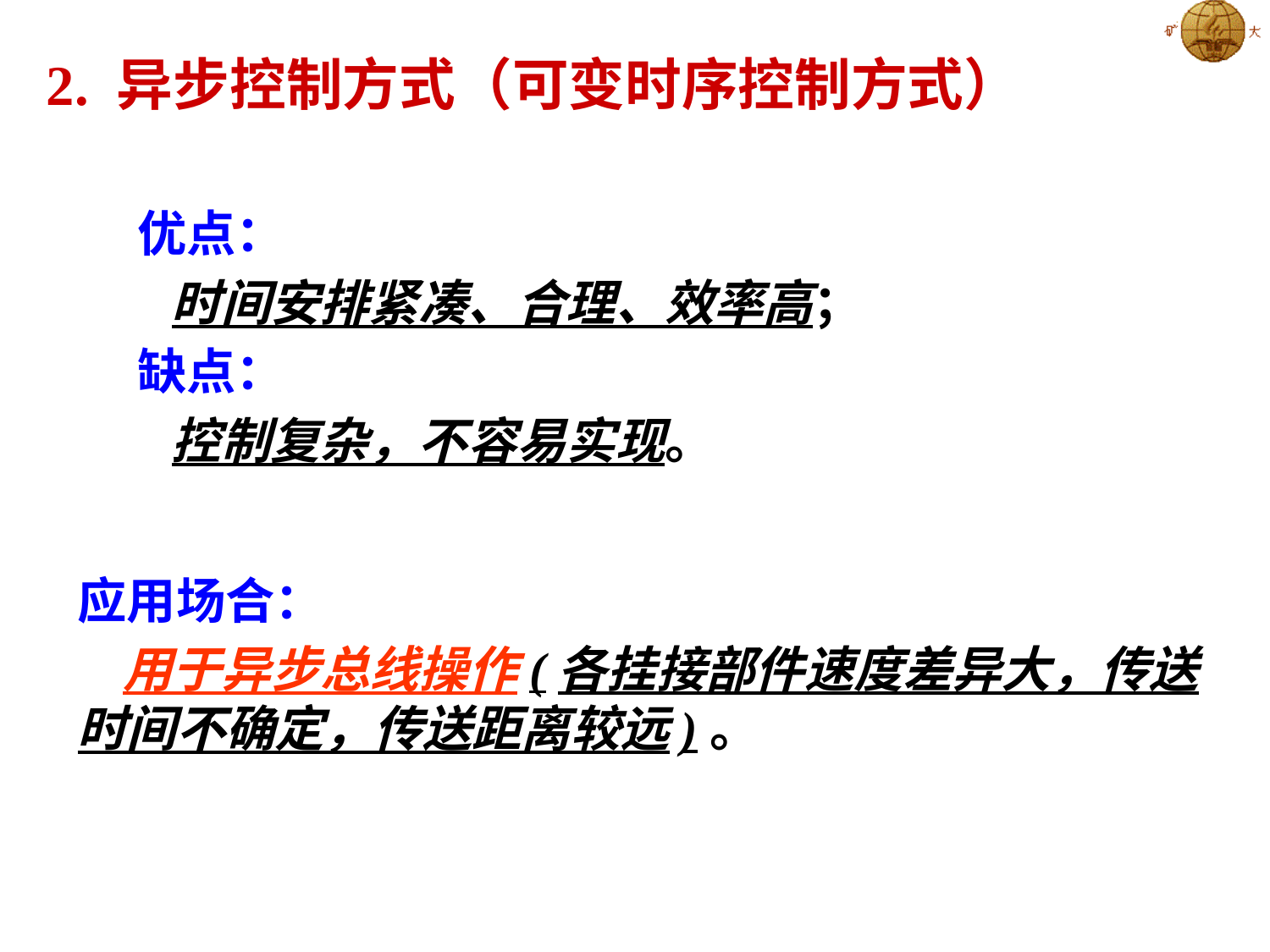

2. 异步控制方式（可变时序控制方式）

优点：
  时间安排紧凑、合理、效率高；
缺点：
  控制复杂，不容易实现。
应用场合：
   用于异步总线操作(各挂接部件速度差异大，传送时间不确定，传送距离较远)。